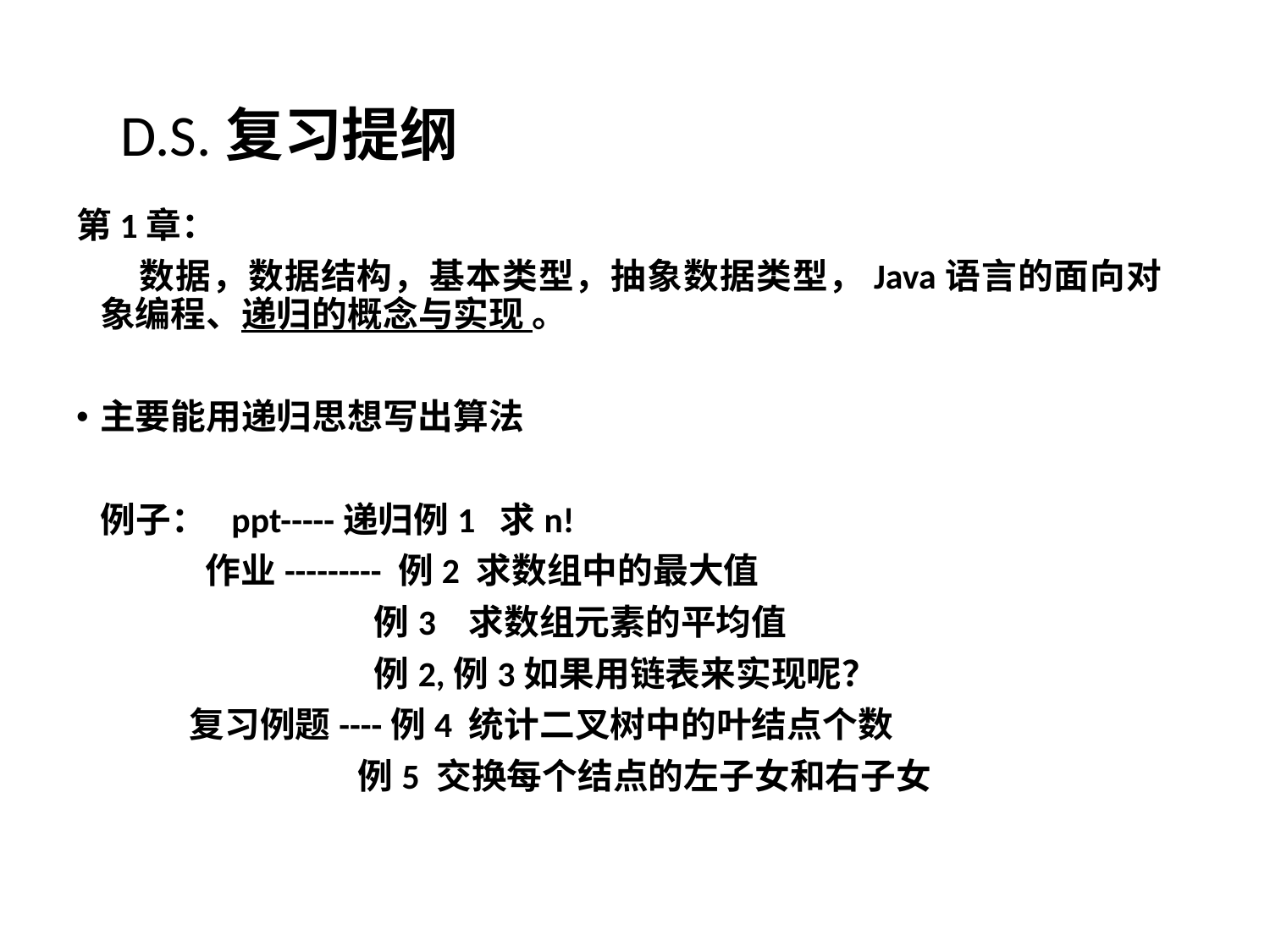

# D.S.复习提纲
第1章：
      数据，数据结构，基本类型，抽象数据类型，Java语言的面向对象编程、递归的概念与实现 。

主要能用递归思想写出算法

  例子：  ppt-----递归例1  求n!
               作业--------- 例2 求数组中的最大值
                                    例3   求数组元素的平均值
                                    例2,例3如果用链表来实现呢？
             复习例题----例4 统计二叉树中的叶结点个数
                                  例5 交换每个结点的左子女和右子女